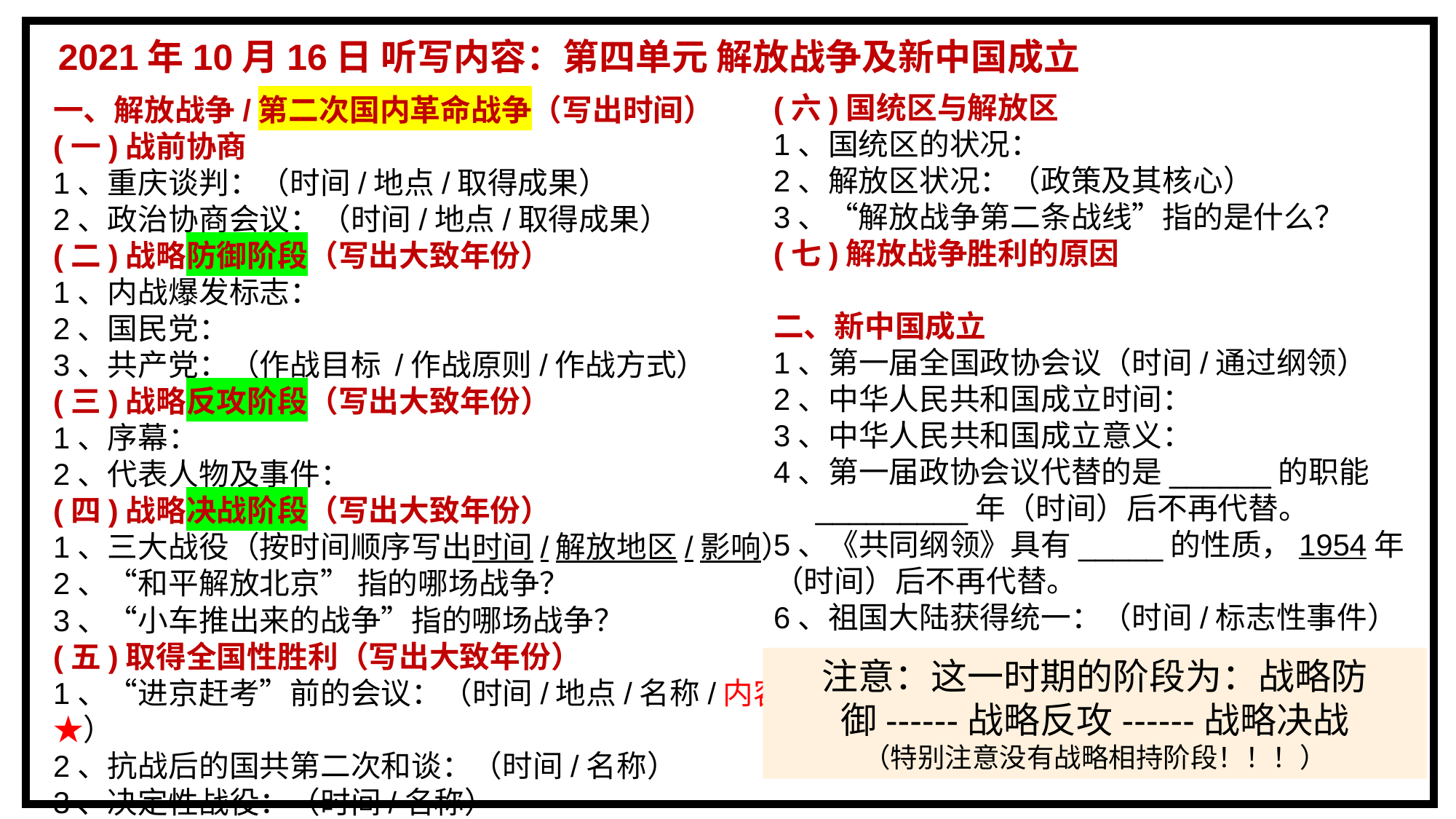

2021年10月16日 听写内容：第四单元 解放战争及新中国成立
(六)国统区与解放区
1、国统区的状况：
2、解放区状况：（政策及其核心）
3、“解放战争第二条战线”指的是什么？
(七)解放战争胜利的原因

二、新中国成立
1、第一届全国政协会议（时间/通过纲领）
2、中华人民共和国成立时间：
3、中华人民共和国成立意义：
4、第一届政协会议代替的是______的职能
     _________年（时间）后不再代替。
5、《共同纲领》具有_____的性质，1954年（时间）后不再代替。
6、祖国大陆获得统一：（时间/标志性事件）
一、解放战争/第二次国内革命战争（写出时间）
(一)战前协商
1、重庆谈判：（时间/地点/取得成果）
2、政治协商会议：（时间/地点/取得成果）
(二)战略防御阶段（写出大致年份）
1、内战爆发标志：
2、国民党：
3、共产党：（作战目标 /作战原则/作战方式）
(三)战略反攻阶段（写出大致年份）
1、序幕：
2、代表人物及事件：
(四)战略决战阶段（写出大致年份）
1、三大战役（按时间顺序写出时间/解放地区/影响）
2、“和平解放北京” 指的哪场战争？
3、“小车推出来的战争”指的哪场战争？
(五)取得全国性胜利（写出大致年份）
1、“进京赶考”前的会议：（时间/地点/名称/内容★）
2、抗战后的国共第二次和谈：（时间/名称）
3、决定性战役：（时间/名称）
注意：这一时期的阶段为：战略防御------战略反攻------战略决战
（特别注意没有战略相持阶段！！！）